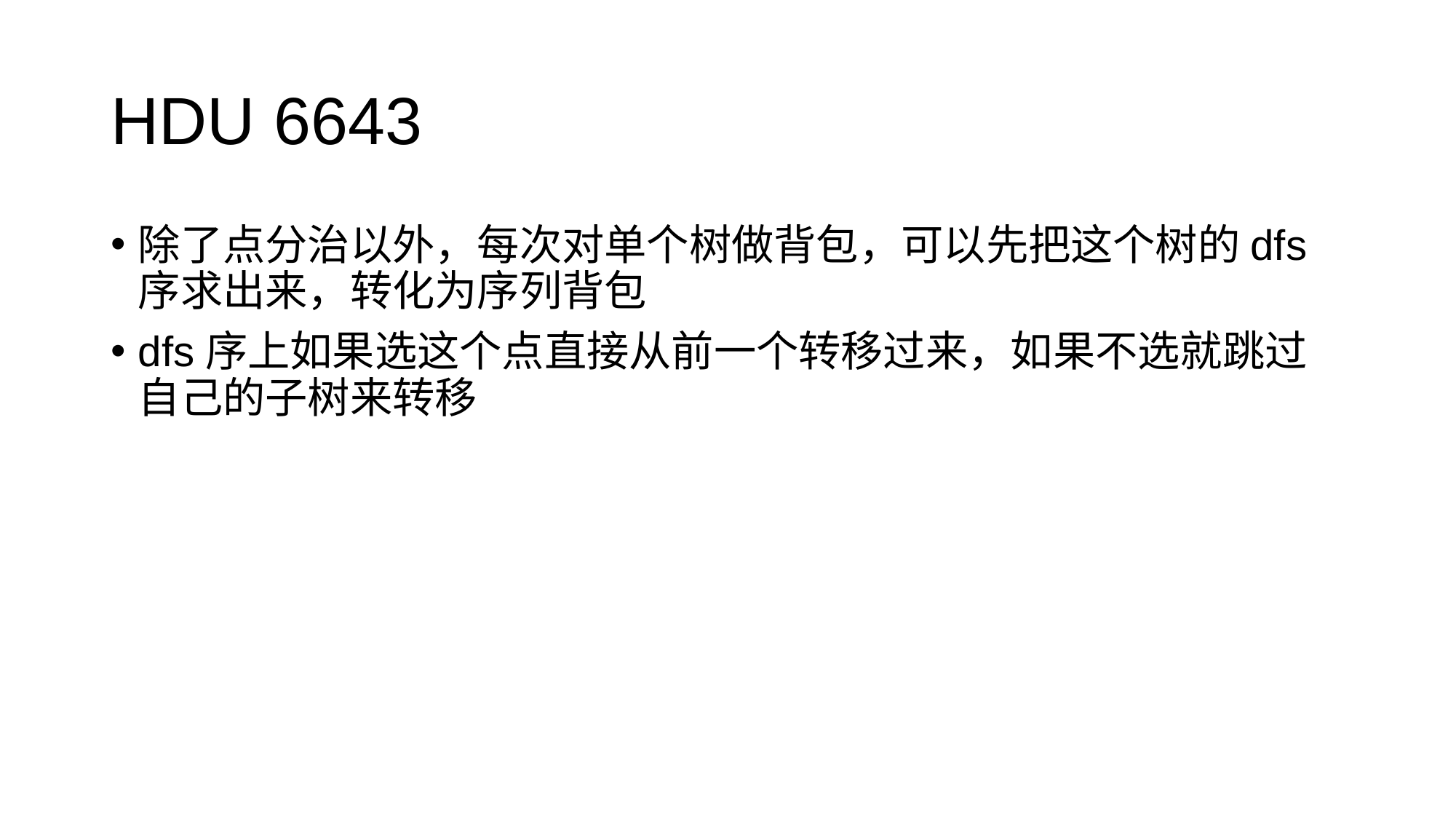

# HDU 6643
除了点分治以外，每次对单个树做背包，可以先把这个树的dfs序求出来，转化为序列背包
dfs序上如果选这个点直接从前一个转移过来，如果不选就跳过自己的子树来转移